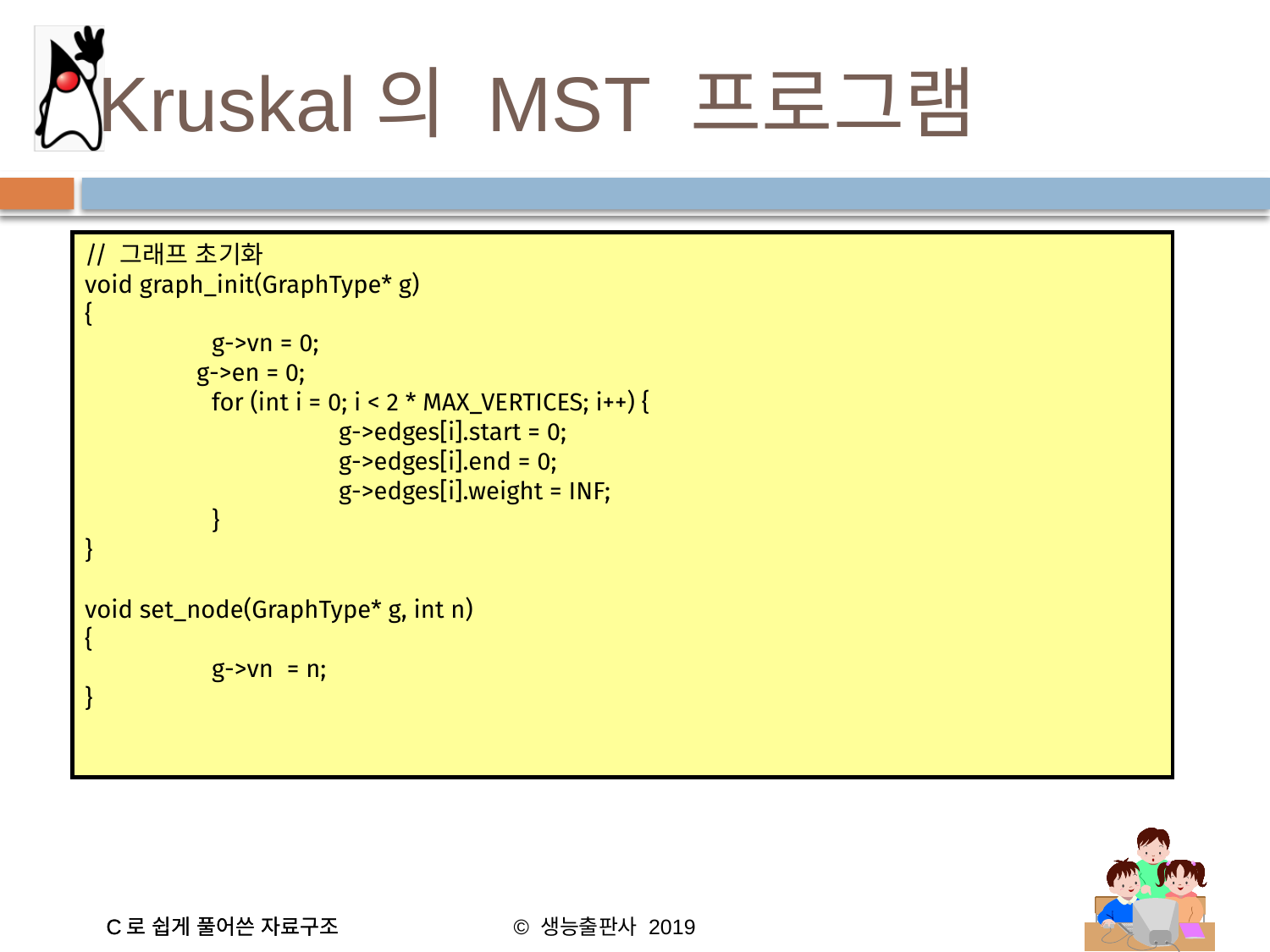

# Kruskal의 MST 프로그램
// 그래프 초기화
void graph_init(GraphType* g)
{
	g->vn = 0;
                 g->en = 0;
	for (int i = 0; i < 2 * MAX_VERTICES; i++) {
		g->edges[i].start = 0;
		g->edges[i].end = 0;
		g->edges[i].weight = INF;
	}
}

void set_node(GraphType* g, int n)
{
	g->vn  = n;
}